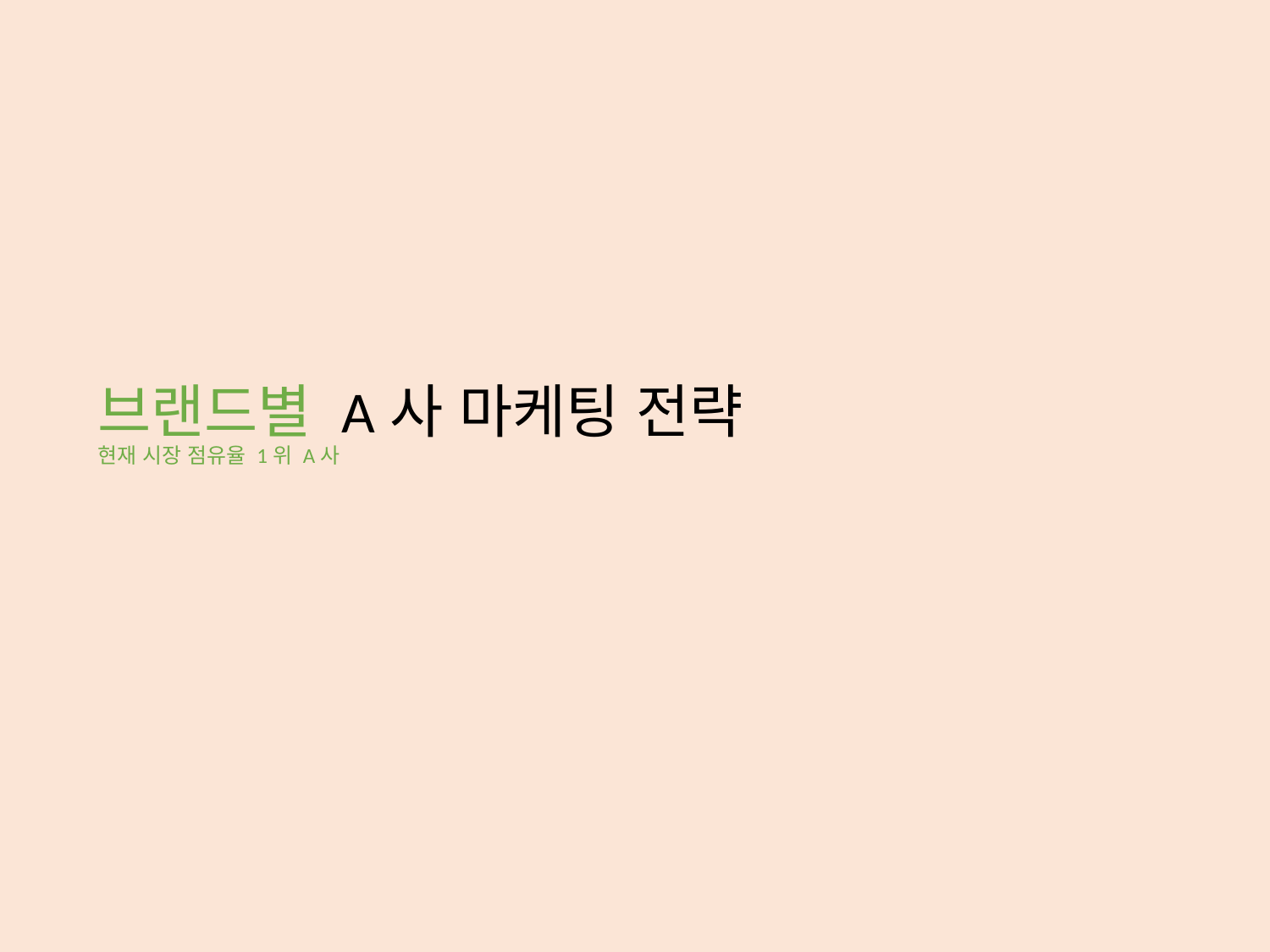

# 브랜드별 A사 마케팅 전략 현재 시장 점유율 1위 A사